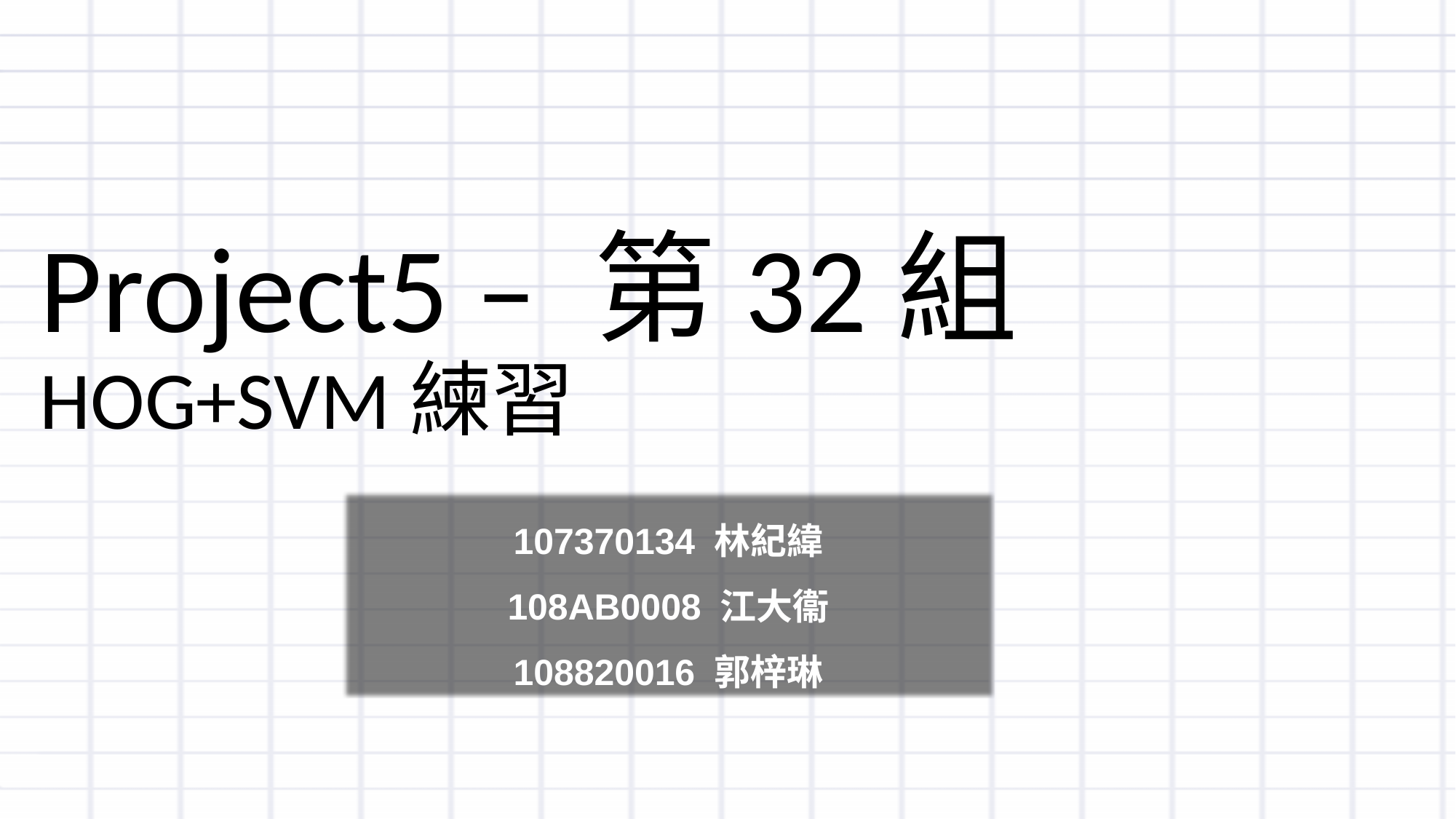

# Project5 – 第32組 HOG+SVM練習
107370134 林紀緯
108AB0008 江大衞
108820016 郭梓琳